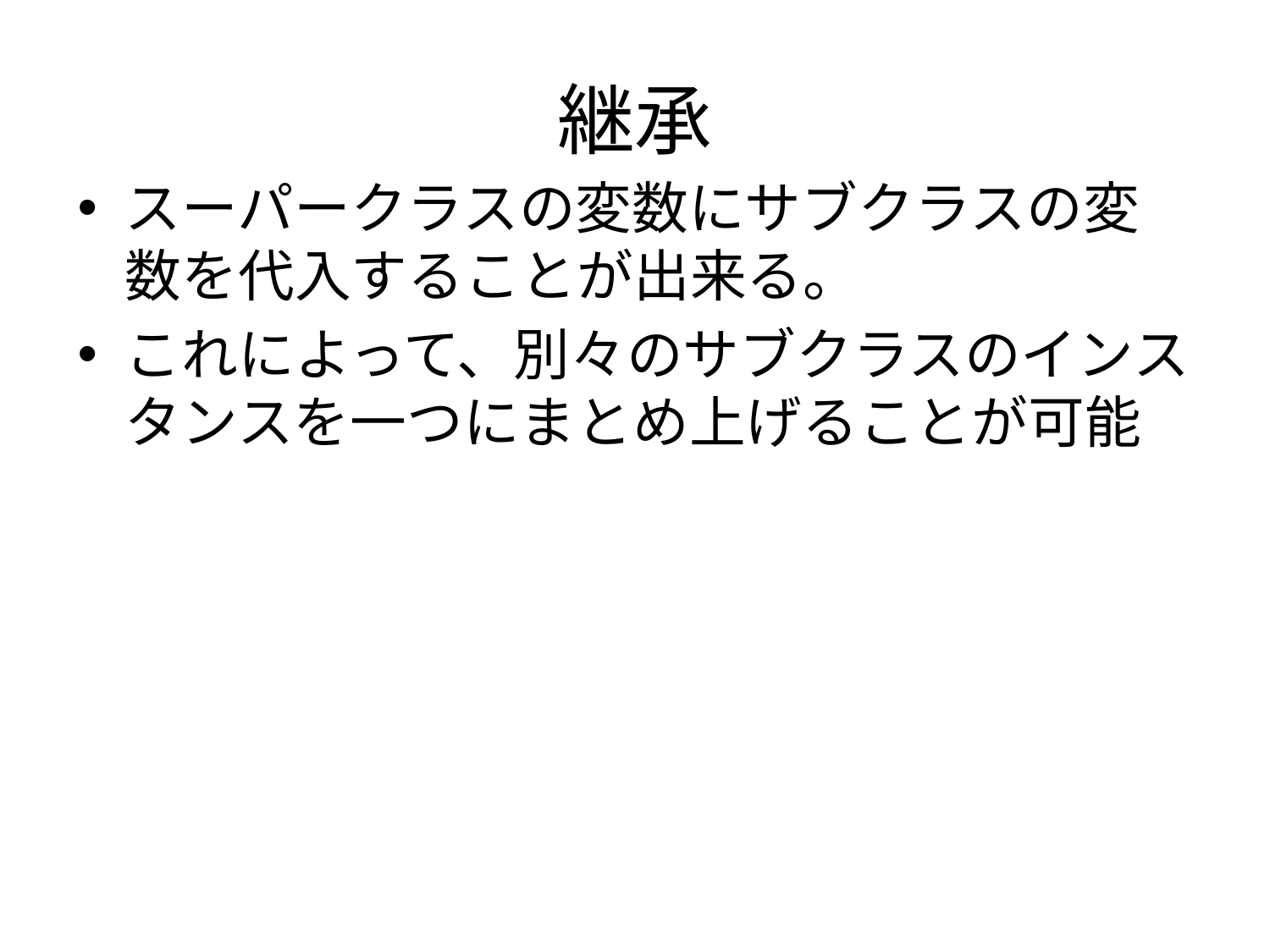

# 継承
スーパークラスの変数にサブクラスの変数を代入することが出来る。
これによって、別々のサブクラスのインスタンスを一つにまとめ上げることが可能